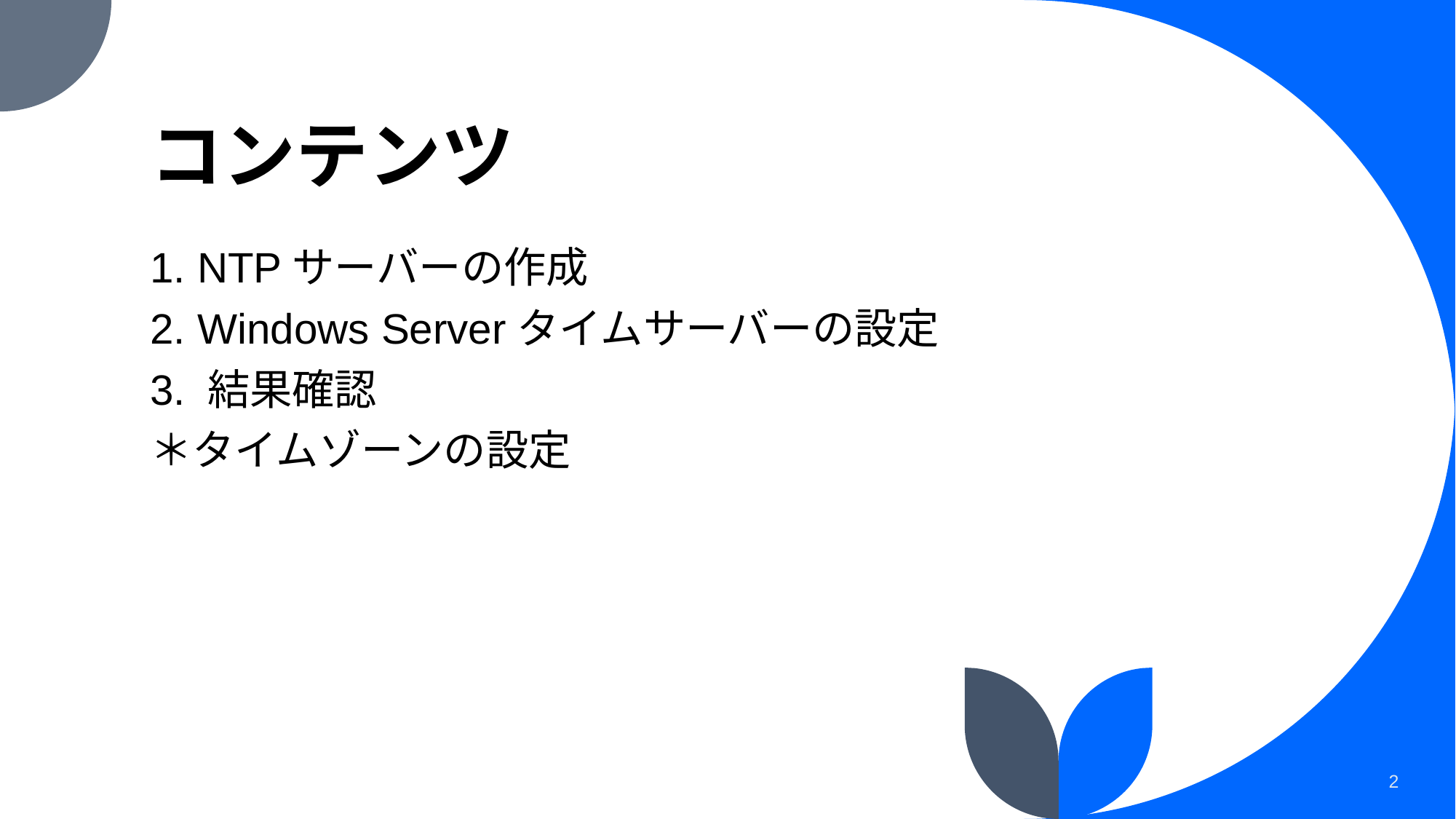

# コンテンツ
1. NTPサーバーの作成
2. Windows Serverタイムサーバーの設定
3. 結果確認
＊タイムゾーンの設定

2